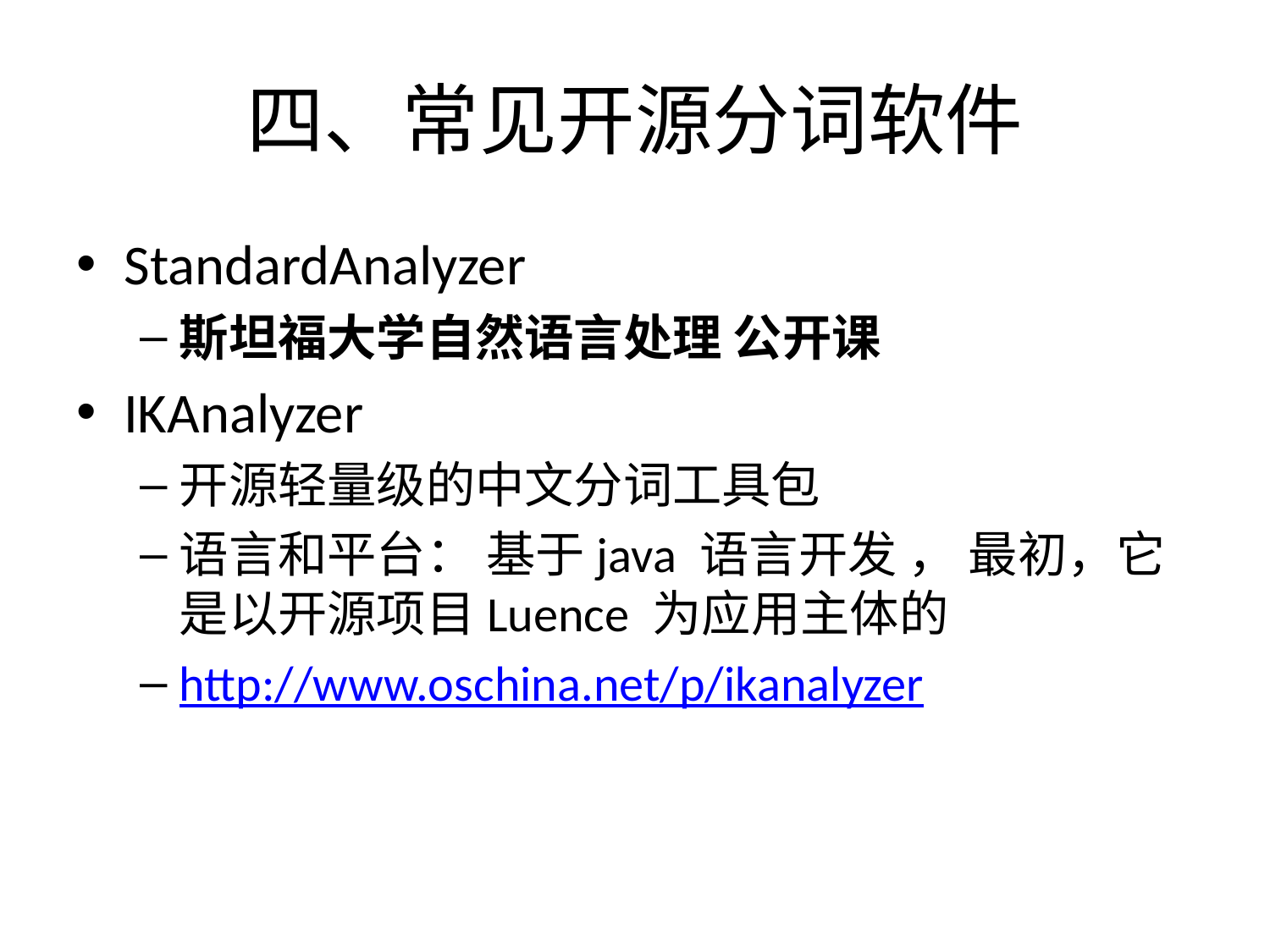

# 四、常见开源分词软件
StandardAnalyzer
斯坦福大学自然语言处理 公开课
IKAnalyzer
开源轻量级的中文分词工具包
语言和平台： 基于java 语言开发 ， 最初，它是以开源项目Luence 为应用主体的
http://www.oschina.net/p/ikanalyzer